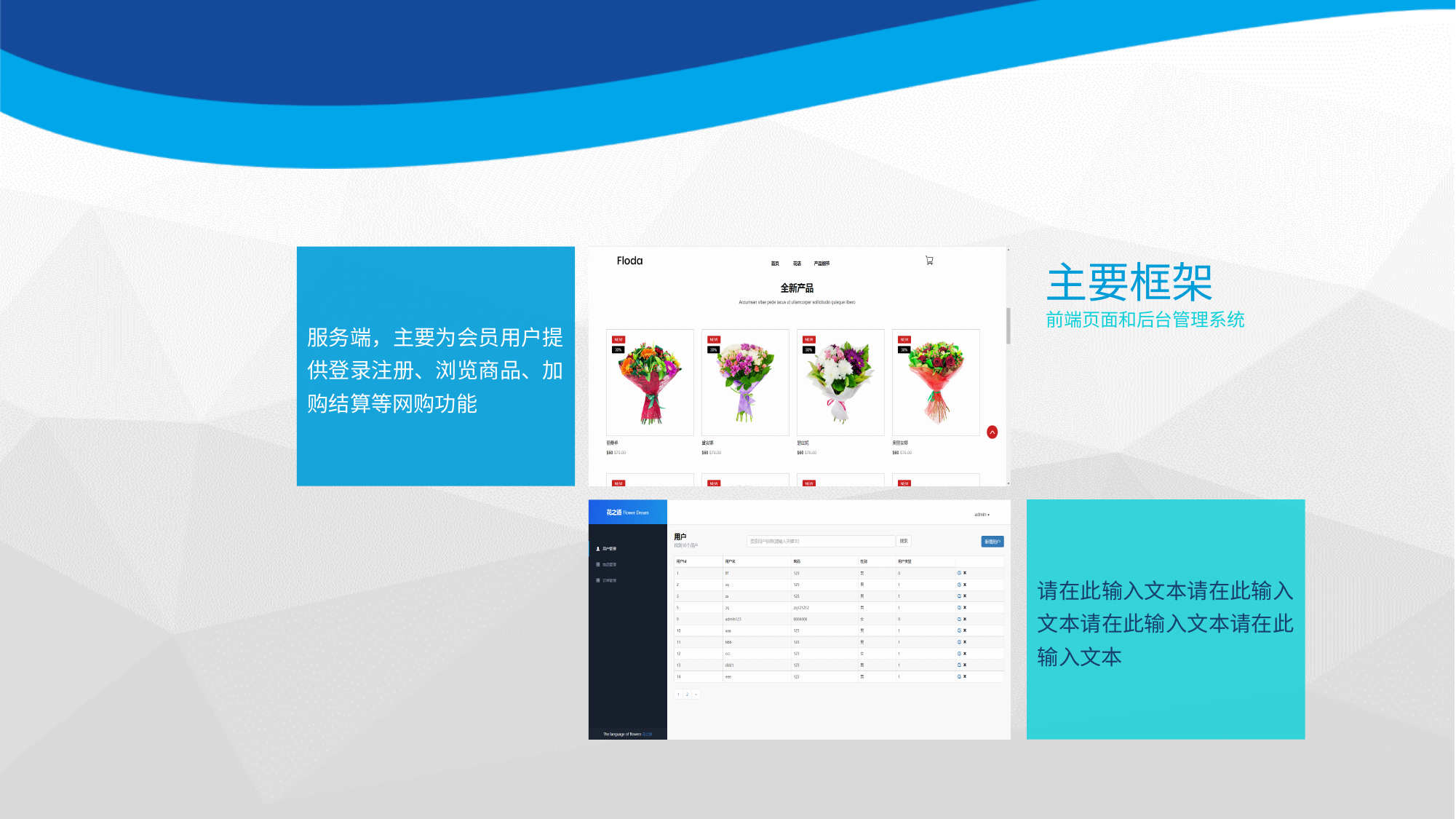

服务端，主要为会员用户提供登录注册、浏览商品、加购结算等网购功能

主要框架
前端页面和后台管理系统
请在此输入文本请在此输入文本请在此输入文本请在此输入文本